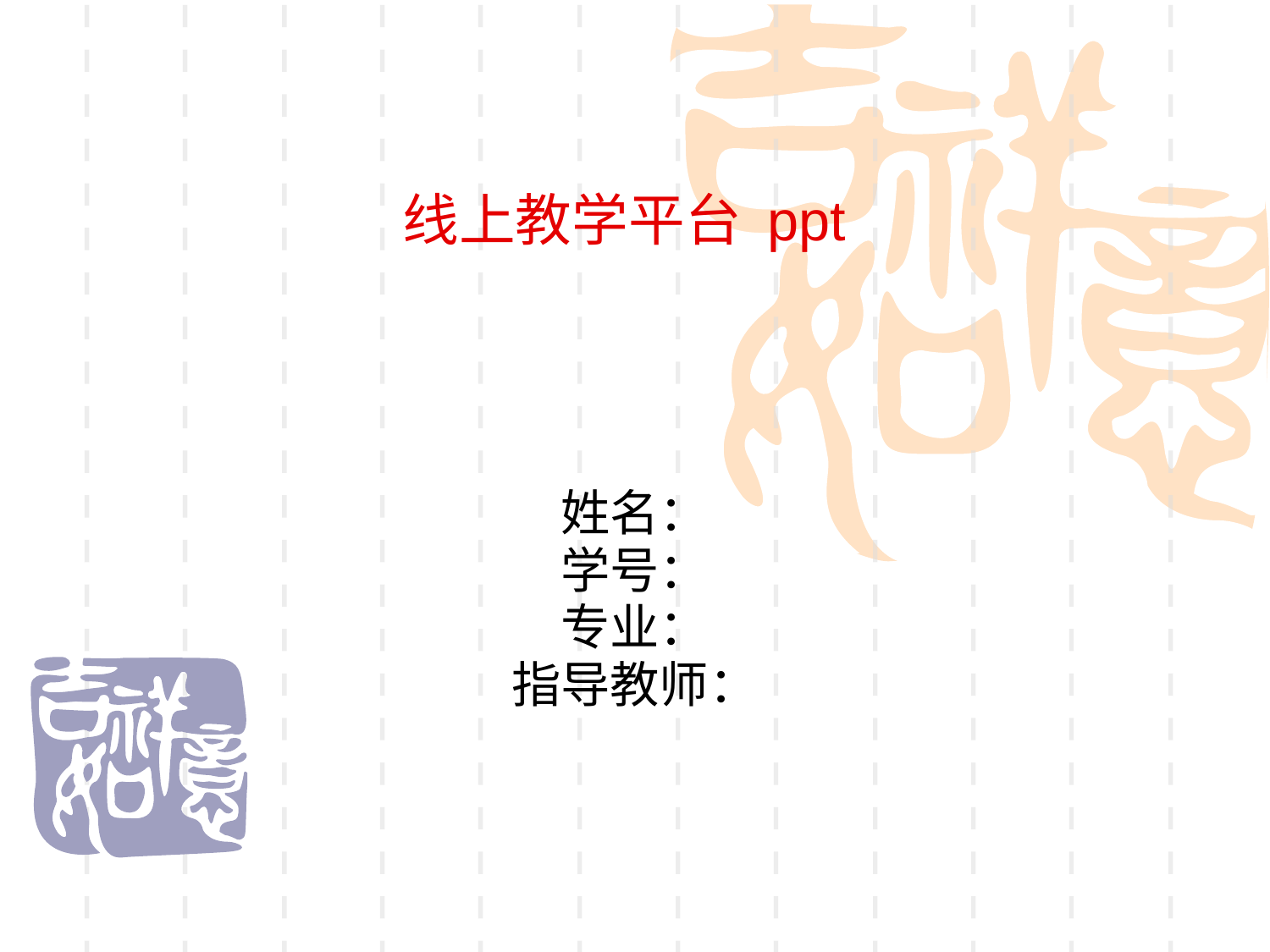

# 线上教学平台 ppt
姓名：
学号：
专业：
指导教师：